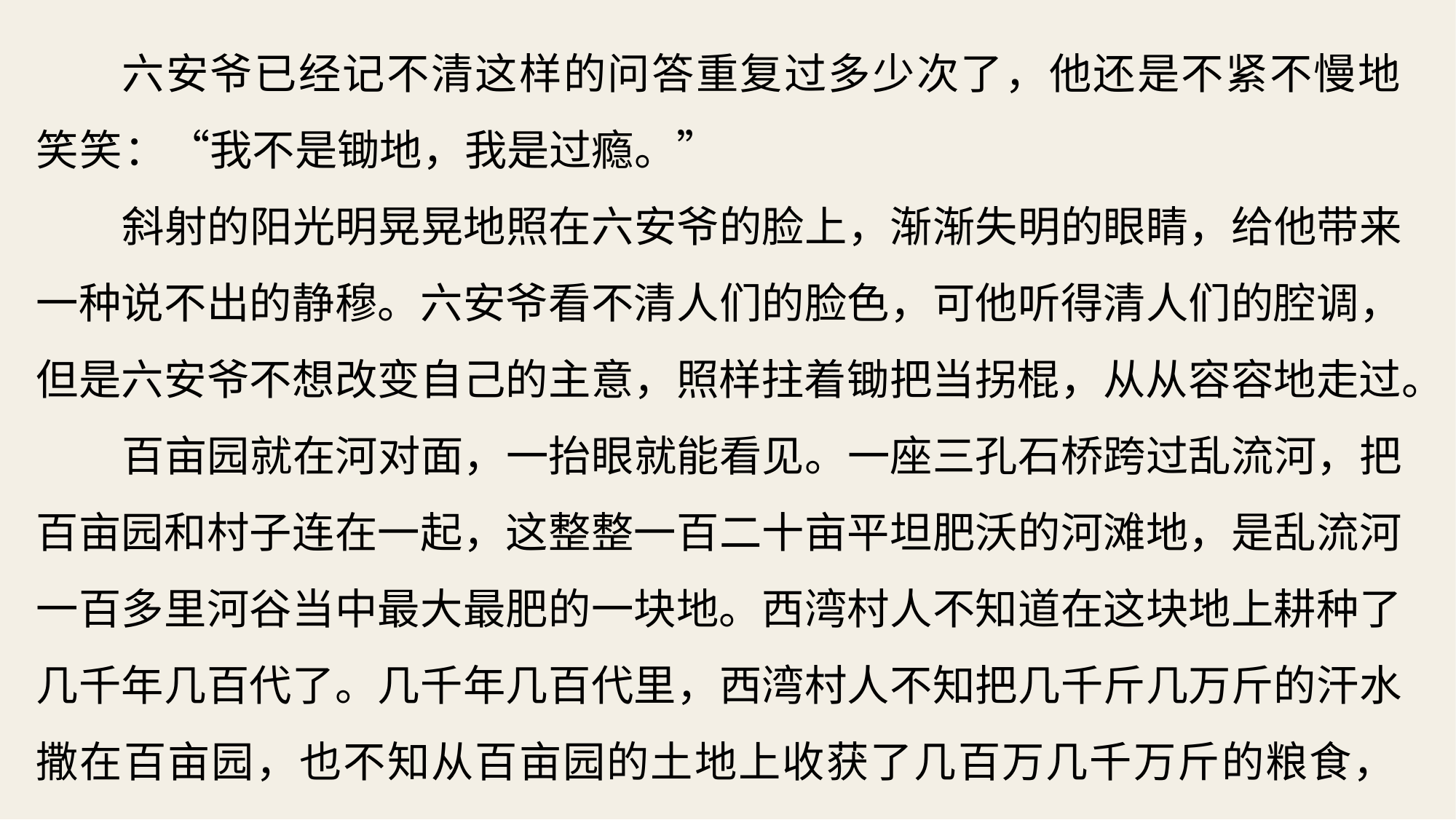

六安爷已经记不清这样的问答重复过多少次了，他还是不紧不慢地笑笑：“我不是锄地，我是过瘾。”
斜射的阳光明晃晃地照在六安爷的脸上，渐渐失明的眼睛，给他带来一种说不出的静穆。六安爷看不清人们的脸色，可他听得清人们的腔调，但是六安爷不想改变自己的主意，照样拄着锄把当拐棍，从从容容地走过。
百亩园就在河对面，一抬眼就能看见。一座三孔石桥跨过乱流河，把百亩园和村子连在一起，这整整一百二十亩平坦肥沃的河滩地，是乱流河一百多里河谷当中最大最肥的一块地。西湾村人不知道在这块地上耕种了几千年几百代了。几千年几百代里，西湾村人不知把几千斤几万斤的汗水撒在百亩园，也不知从百亩园的土地上收获了几百万几千万斤的粮食，